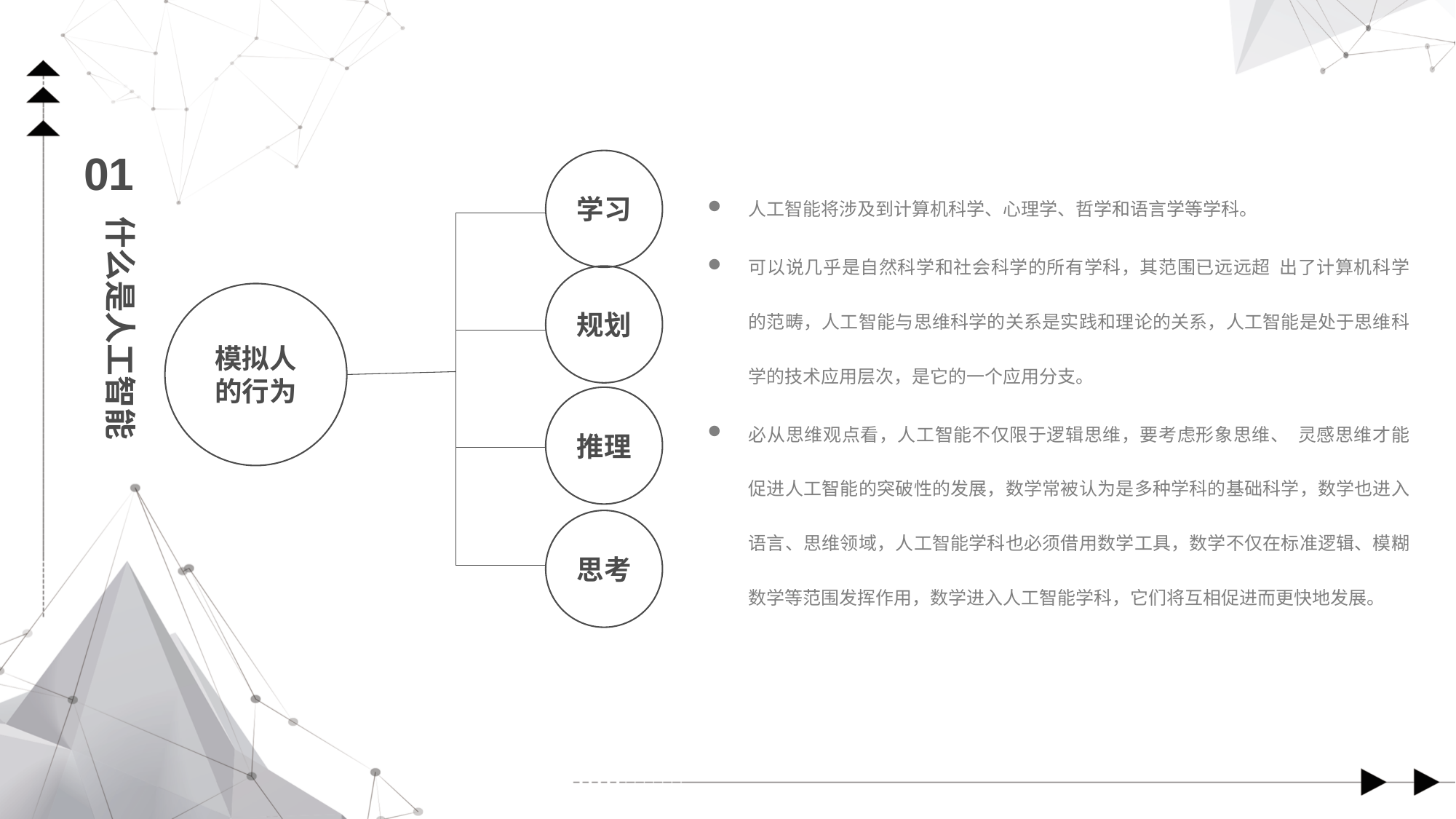

01
什么是人工智能
学习
人工智能将涉及到计算机科学、心理学、哲学和语言学等学科。
可以说几乎是自然科学和社会科学的所有学科，其范围已远远超  出了计算机科学的范畴，人工智能与思维科学的关系是实践和理论的关系，人工智能是处于思维科学的技术应用层次，是它的一个应用分支。
必从思维观点看，人工智能不仅限于逻辑思维，要考虑形象思维、  灵感思维才能促进人工智能的突破性的发展，数学常被认为是多种学科的基础科学，数学也进入语言、思维领域，人工智能学科也必须借用数学工具，数学不仅在标准逻辑、模糊数学等范围发挥作用，数学进入人工智能学科，它们将互相促进而更快地发展。
规划
模拟人的行为
推理
思考